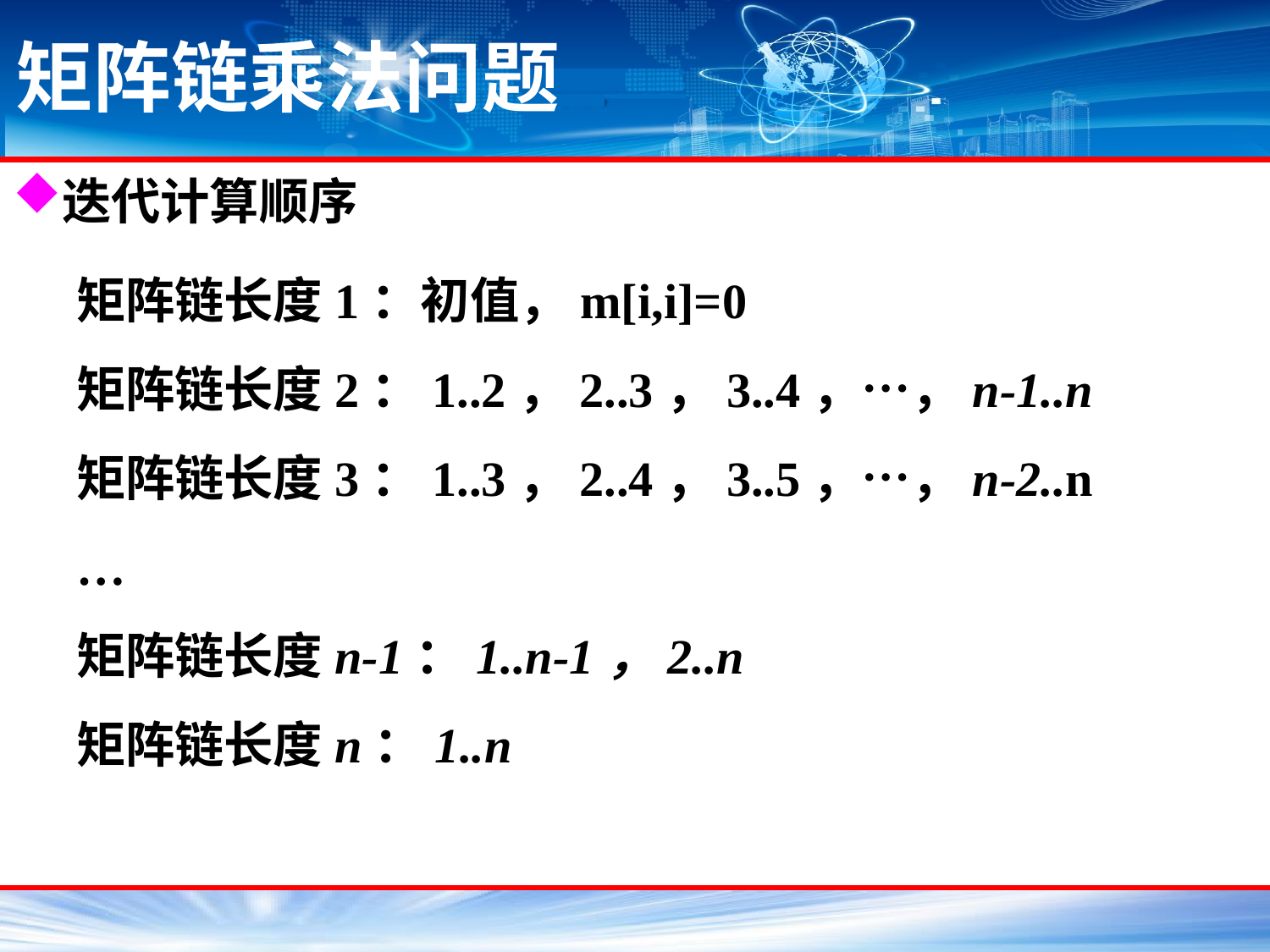

# 矩阵链乘法问题
迭代计算顺序
矩阵链长度1：初值，m[i,i]=0
矩阵链长度2：1..2，2..3，3..4，…，n-1..n
矩阵链长度3：1..3，2..4，3..5，…，n-2..n
…
矩阵链长度n-1：1..n-1，2..n
矩阵链长度n：1..n